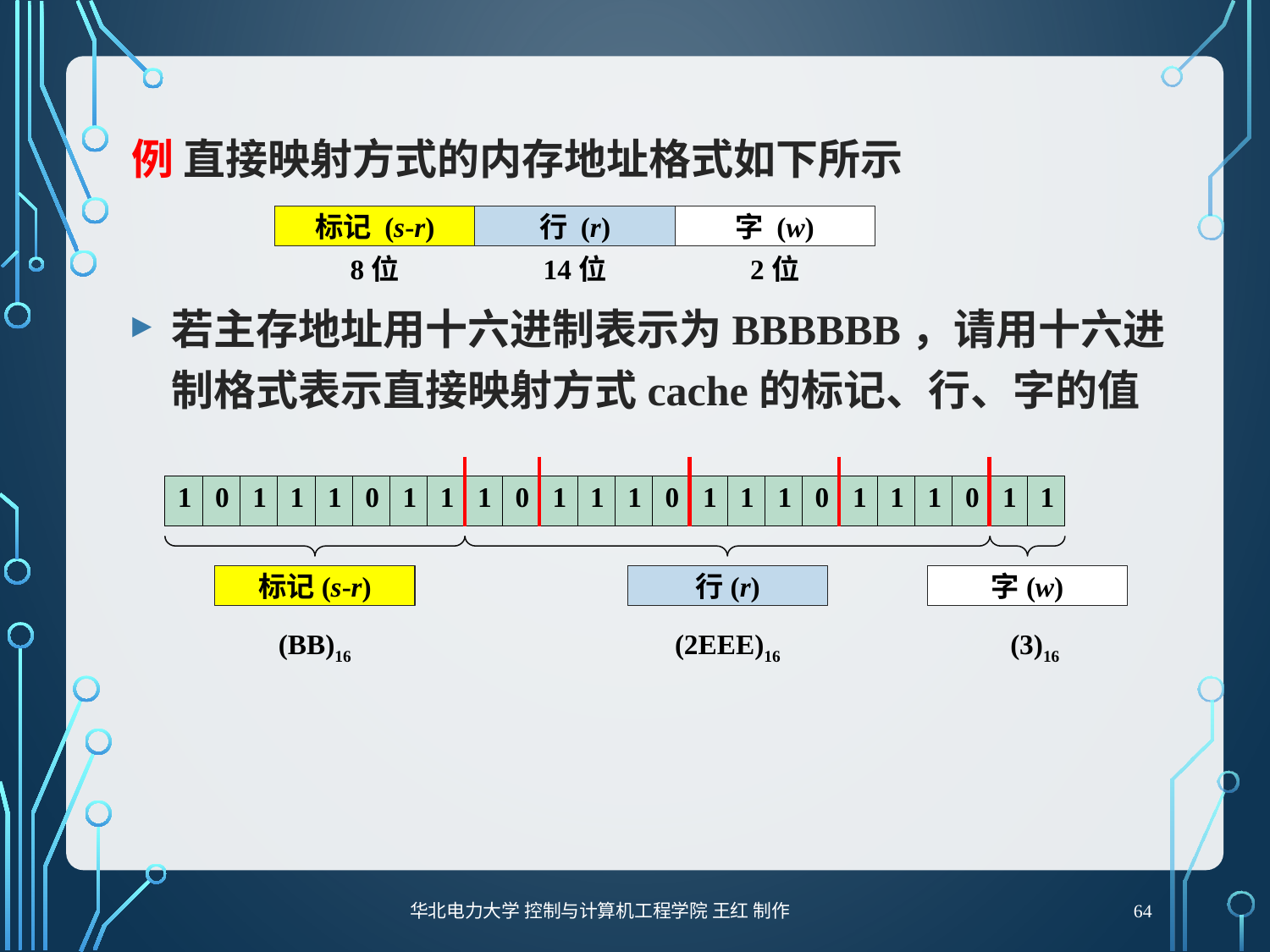

# 例 直接映射方式的内存地址格式如下所示
标记 (s-r)
行 (r)
字 (w)
8位
14位
2位

若主存地址用十六进制表示为BBBBBB，请用十六进制格式表示直接映射方式cache的标记、行、字的值

| 1 | 0 | 1 | 1 | 1 | 0 | 1 | 1 | 1 | 0 | 1 | 1 | 1 | 0 | 1 | 1 | 1 | 0 | 1 | 1 | 1 | 0 | 1 | 1 |
| --- | --- | --- | --- | --- | --- | --- | --- | --- | --- | --- | --- | --- | --- | --- | --- | --- | --- | --- | --- | --- | --- | --- | --- |

标记(s-r)
行(r)
字(w)
(BB)16
(2EEE)16
(3)16
64
华北电力大学 控制与计算机工程学院 王红 制作